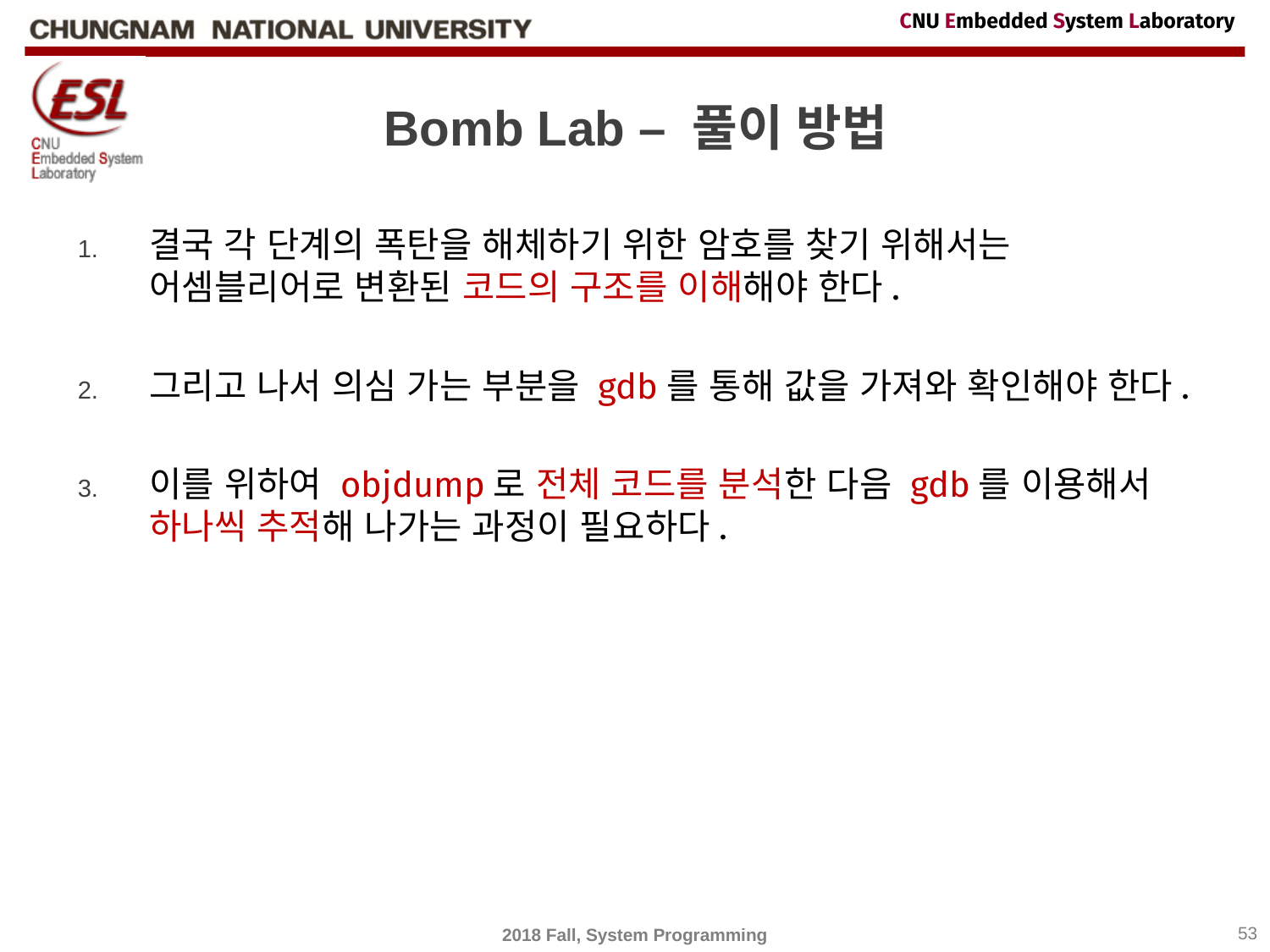

# Bomb Lab – 풀이 방법
결국 각 단계의 폭탄을 해체하기 위한 암호를 찾기 위해서는 어셈블리어로 변환된 코드의 구조를 이해해야 한다.

그리고 나서 의심 가는 부분을 gdb를 통해 값을 가져와 확인해야 한다.

이를 위하여 objdump로 전체 코드를 분석한 다음 gdb를 이용해서 하나씩 추적해 나가는 과정이 필요하다.
2018 Fall, System Programming
53